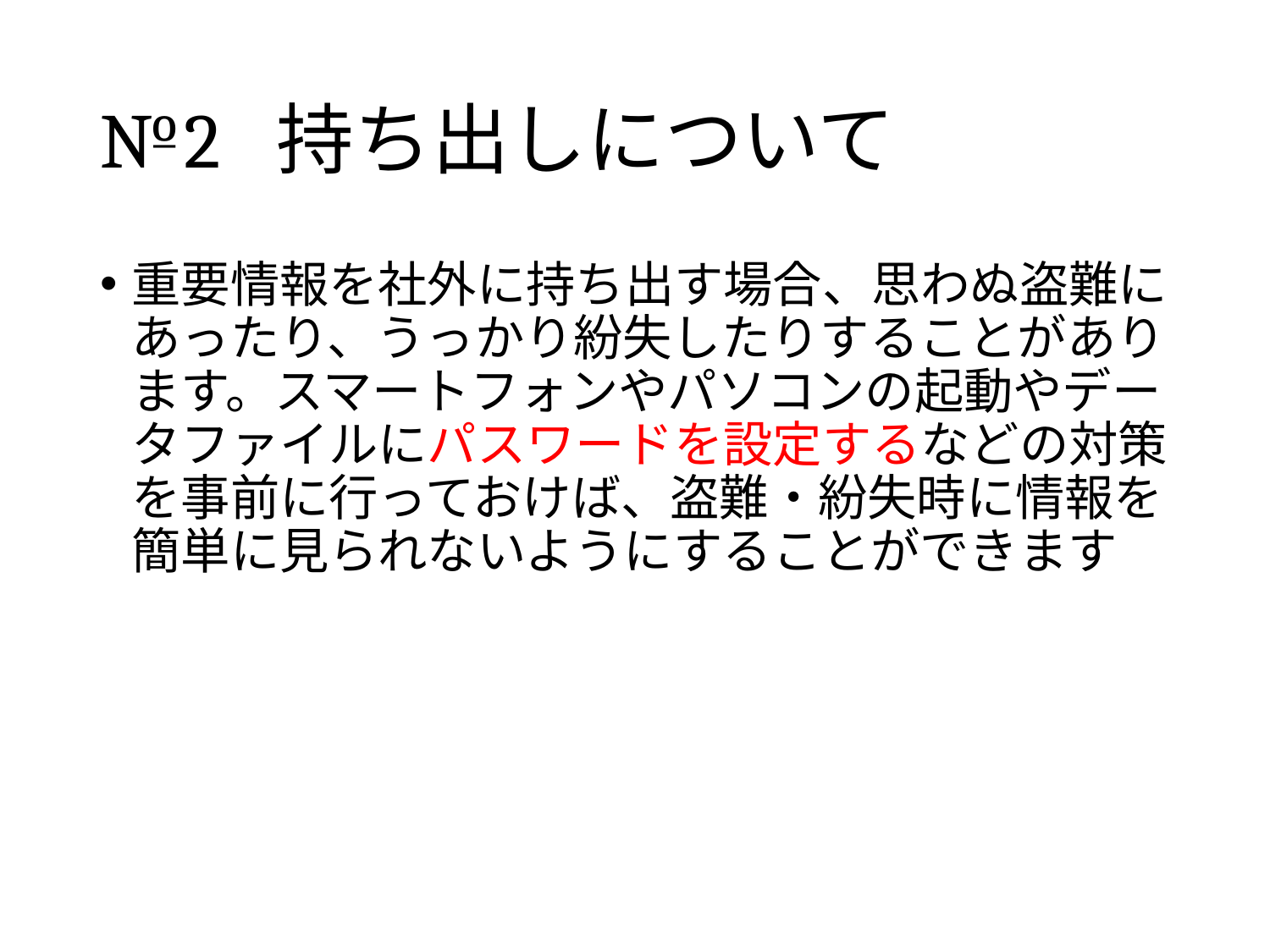

# №2  持ち出しについて
重要情報を社外に持ち出す場合、思わぬ盗難にあったり、うっかり紛失したりすることがあります。スマートフォンやパソコンの起動やデータファイルにパスワードを設定するなどの対策を事前に行っておけば、盗難・紛失時に情報を簡単に見られないようにすることができます